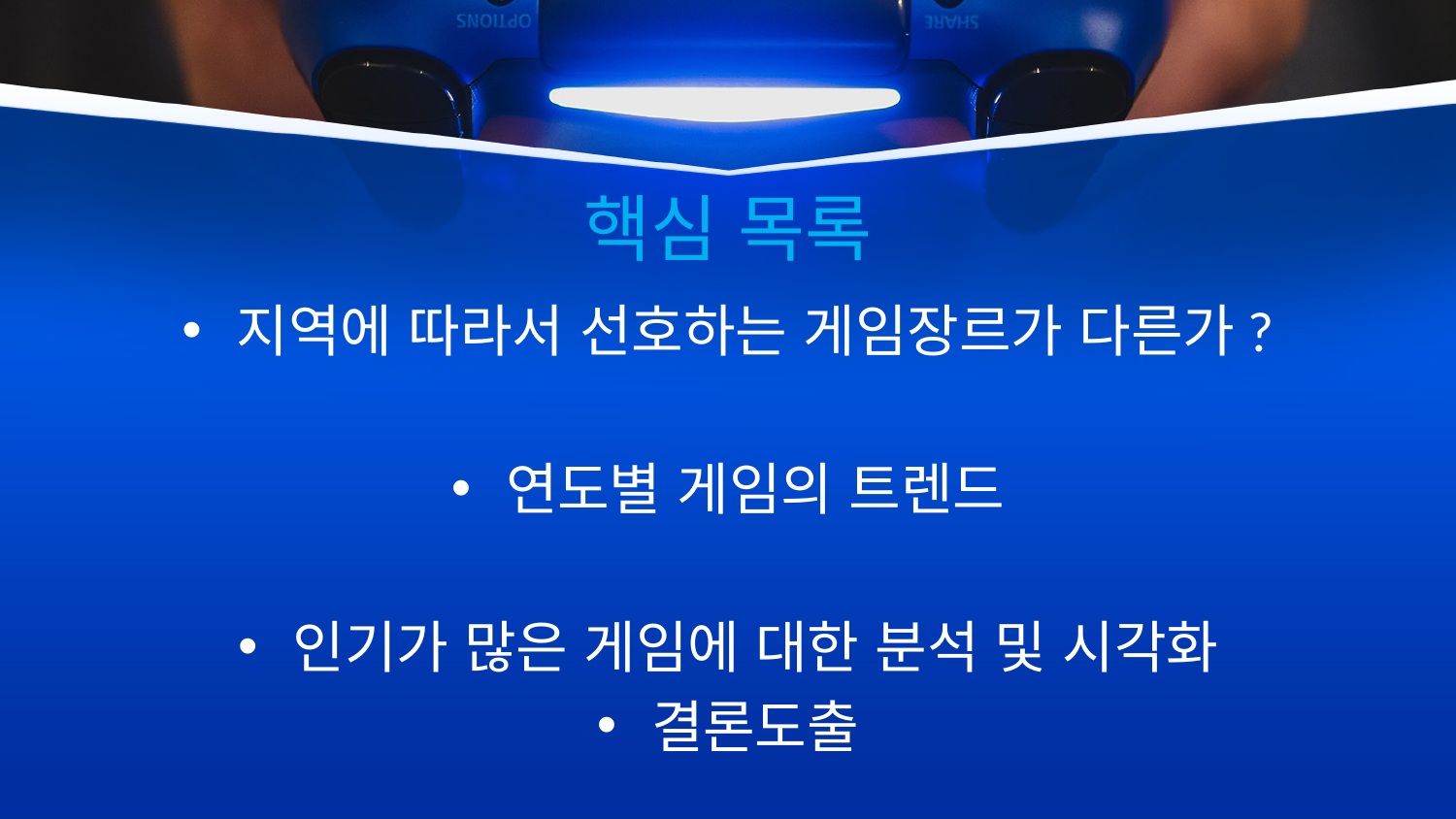

# 핵심 목록
지역에 따라서 선호하는 게임장르가 다른가?

연도별 게임의 트렌드

인기가 많은 게임에 대한 분석 및 시각화
결론도출